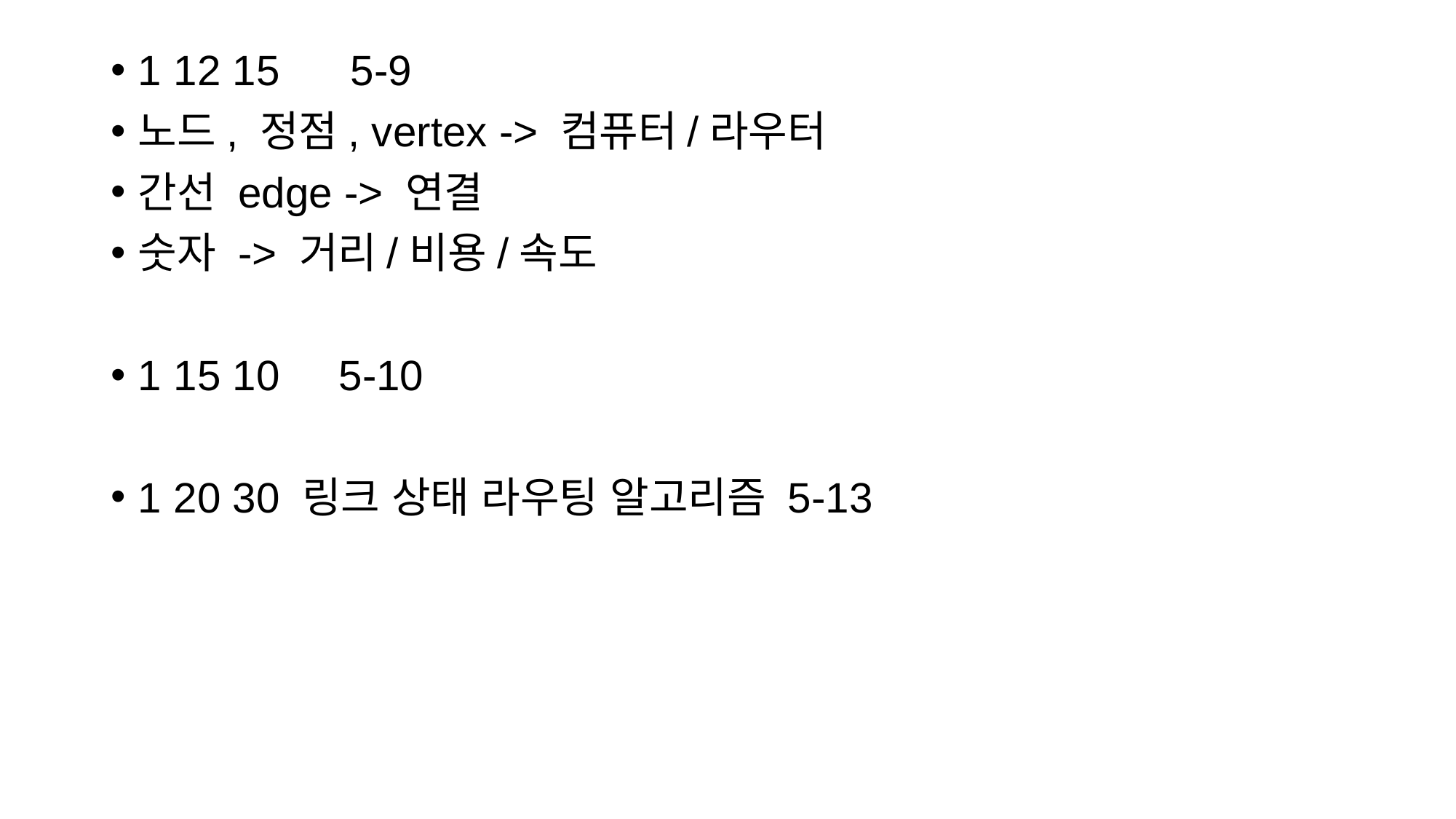

1 12 15      5-9
노드, 정점, vertex -> 컴퓨터/라우터
간선 edge -> 연결
숫자 -> 거리/비용/속도

1 15 10     5-10

1 20 30 링크 상태 라우팅 알고리즘 5-13